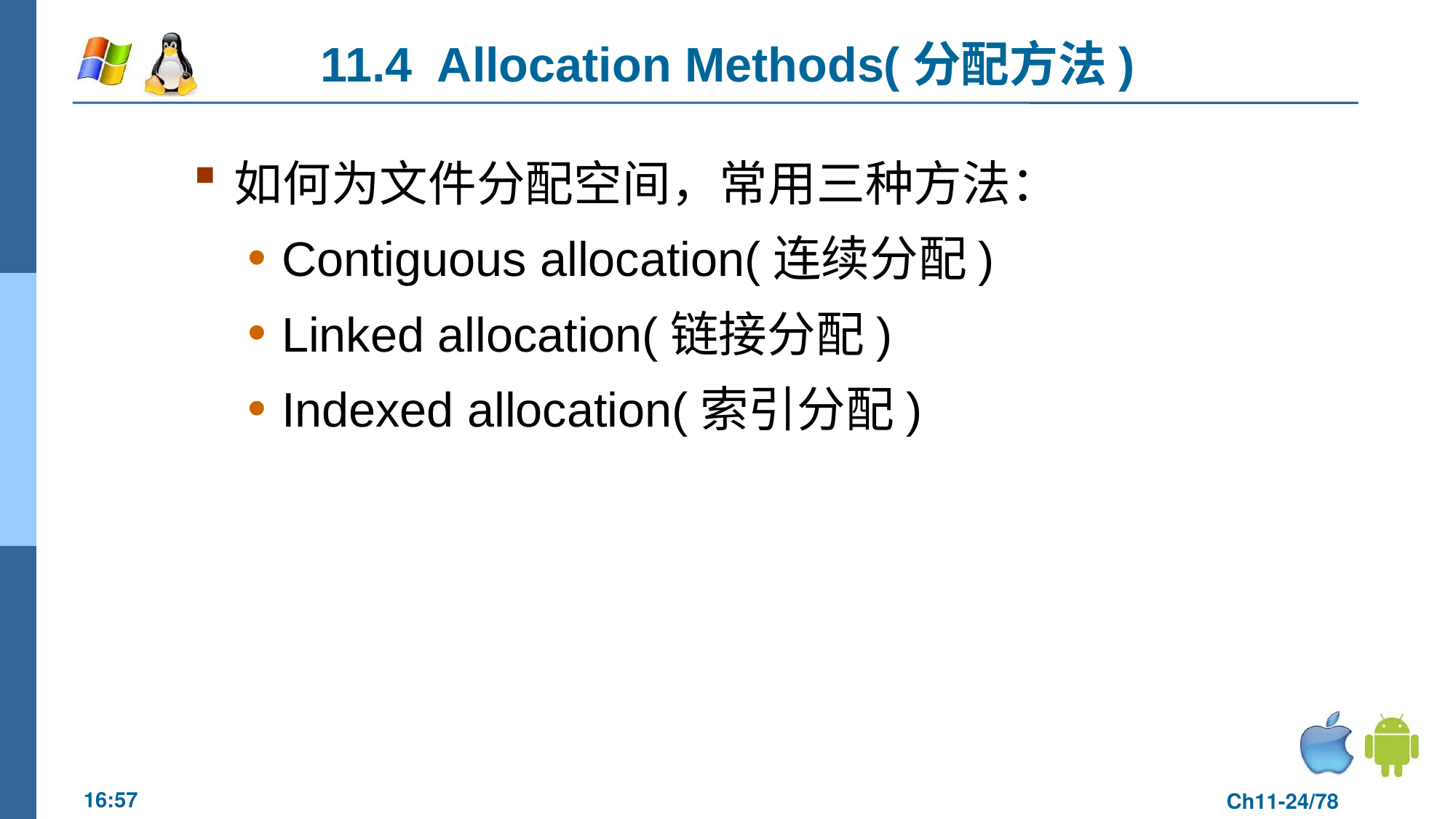

# 11.4  Allocation Methods(分配方法)
如何为文件分配空间，常用三种方法：
Contiguous allocation(连续分配)
Linked allocation(链接分配)
Indexed allocation(索引分配)